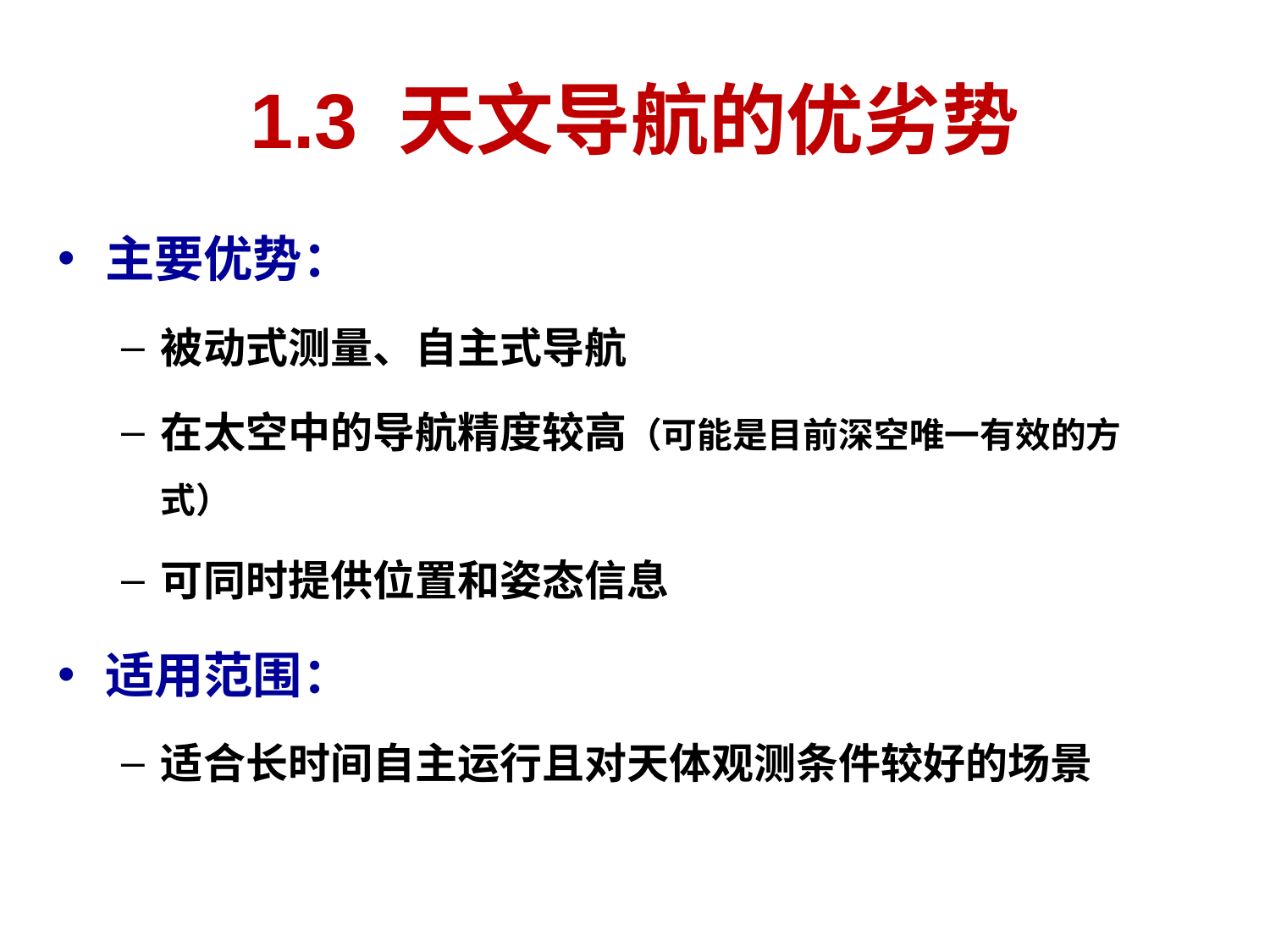

# 1.3 天文导航的优劣势
主要优势：
被动式测量、自主式导航
在太空中的导航精度较高（可能是目前深空唯一有效的方式）
可同时提供位置和姿态信息
适用范围：
适合长时间自主运行且对天体观测条件较好的场景